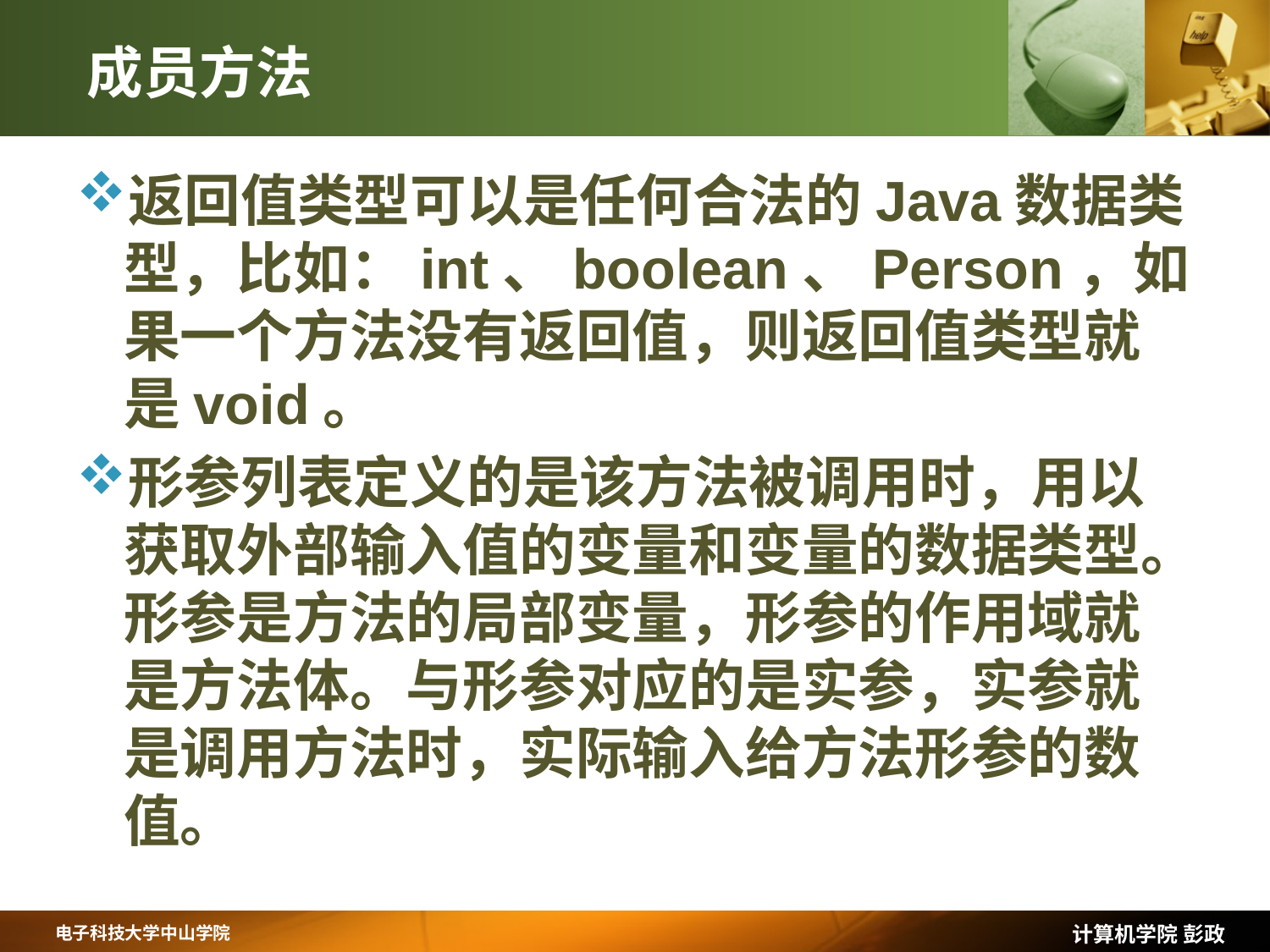

# 成员方法
返回值类型可以是任何合法的Java数据类型，比如：int、boolean、Person，如果一个方法没有返回值，则返回值类型就是void。
形参列表定义的是该方法被调用时，用以获取外部输入值的变量和变量的数据类型。形参是方法的局部变量，形参的作用域就是方法体。与形参对应的是实参，实参就是调用方法时，实际输入给方法形参的数值。
计算机学院 彭政
电子科技大学中山学院